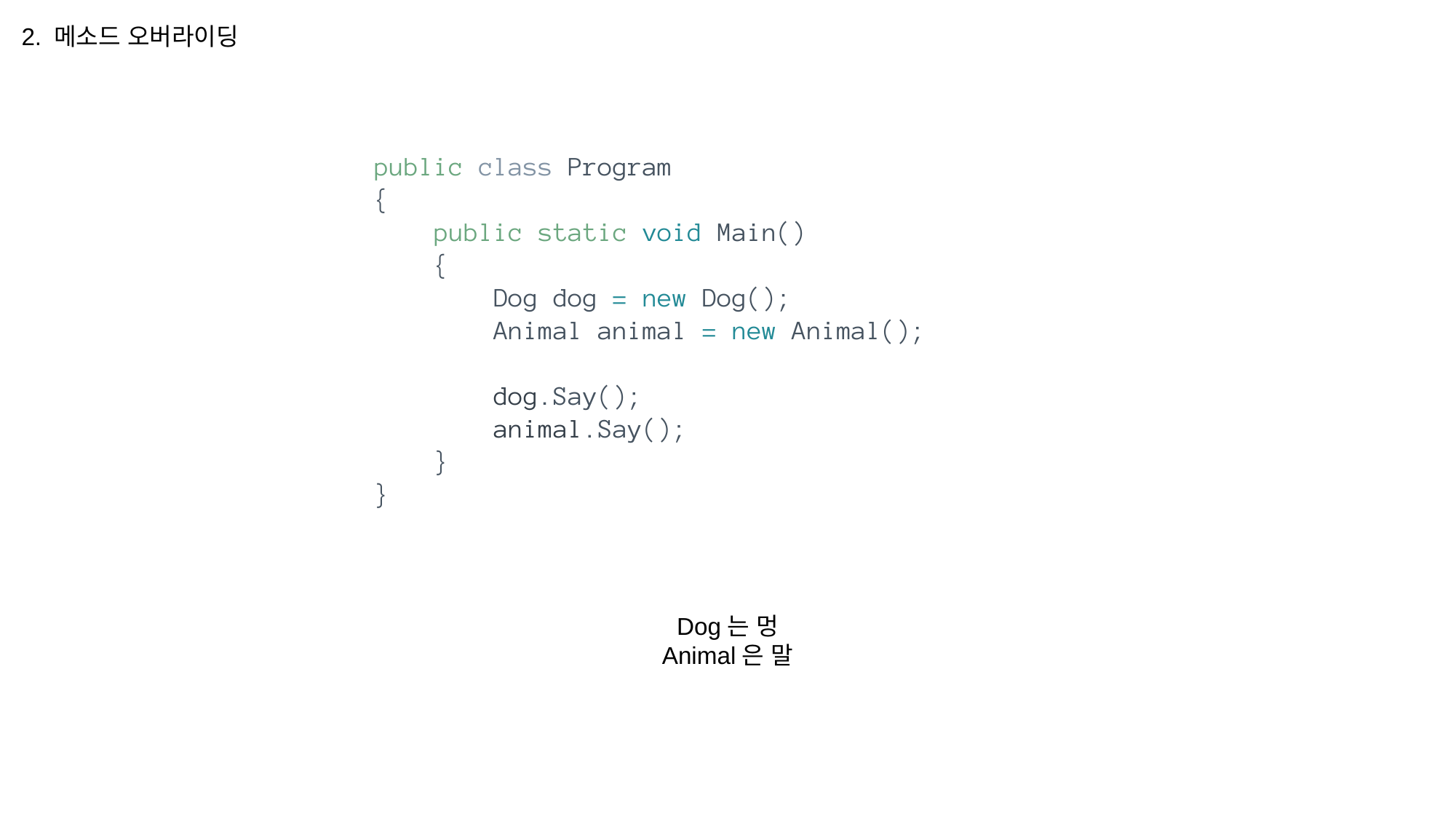

2. 메소드 오버라이딩
public class Program
{
    public static void Main()
    {
        Dog dog = new Dog();
        Animal animal = new Animal();
        dog.Say();
        animal.Say();
    }
}
Dog는 멍
Animal은 말